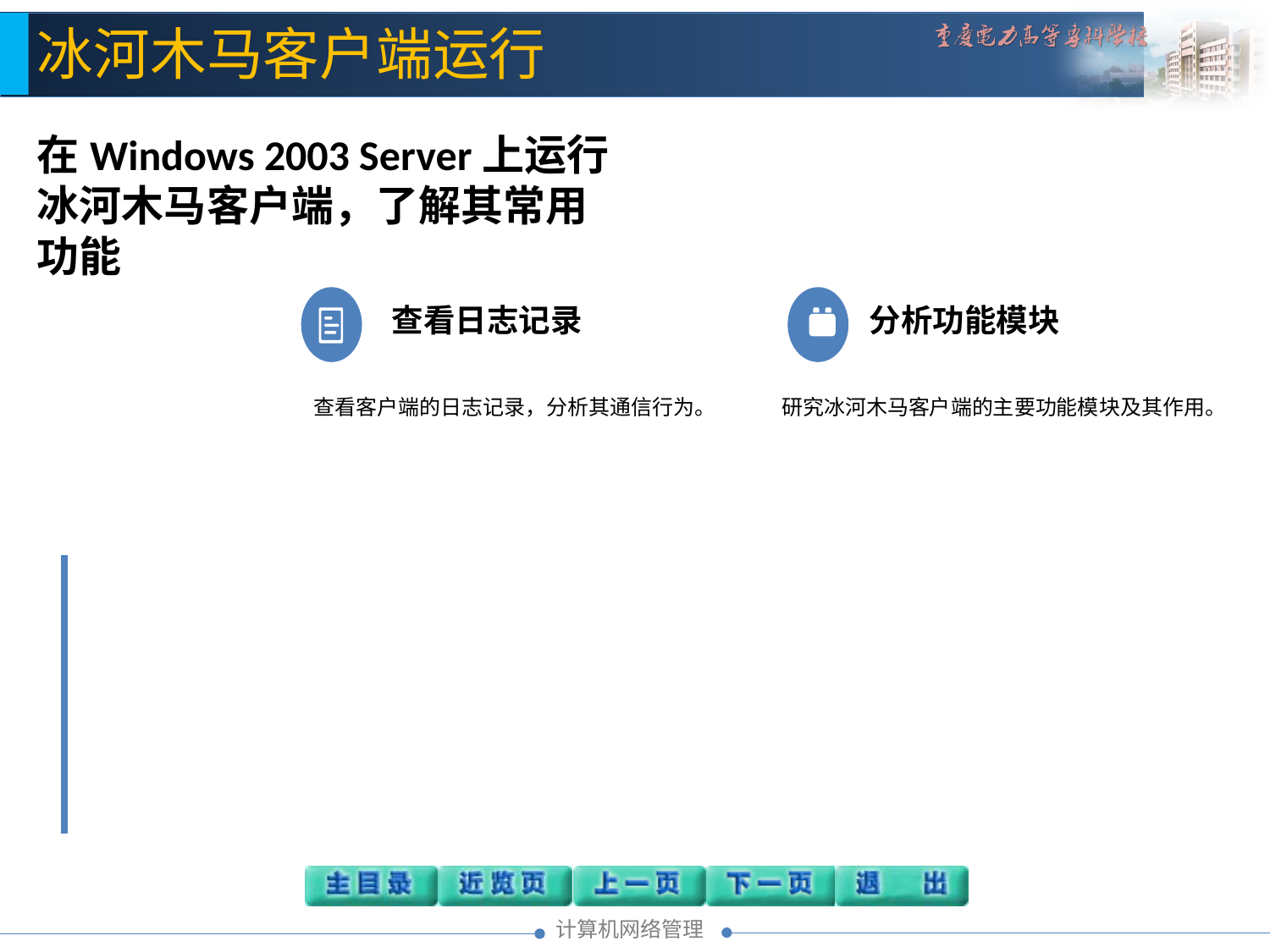

冰河木马客户端运行
在Windows 2003 Server上运行冰河木马客户端，了解其常用功能
查看日志记录

查看客户端的日志记录，分析其通信行为。
分析功能模块
研究冰河木马客户端的主要功能模块及其作用。